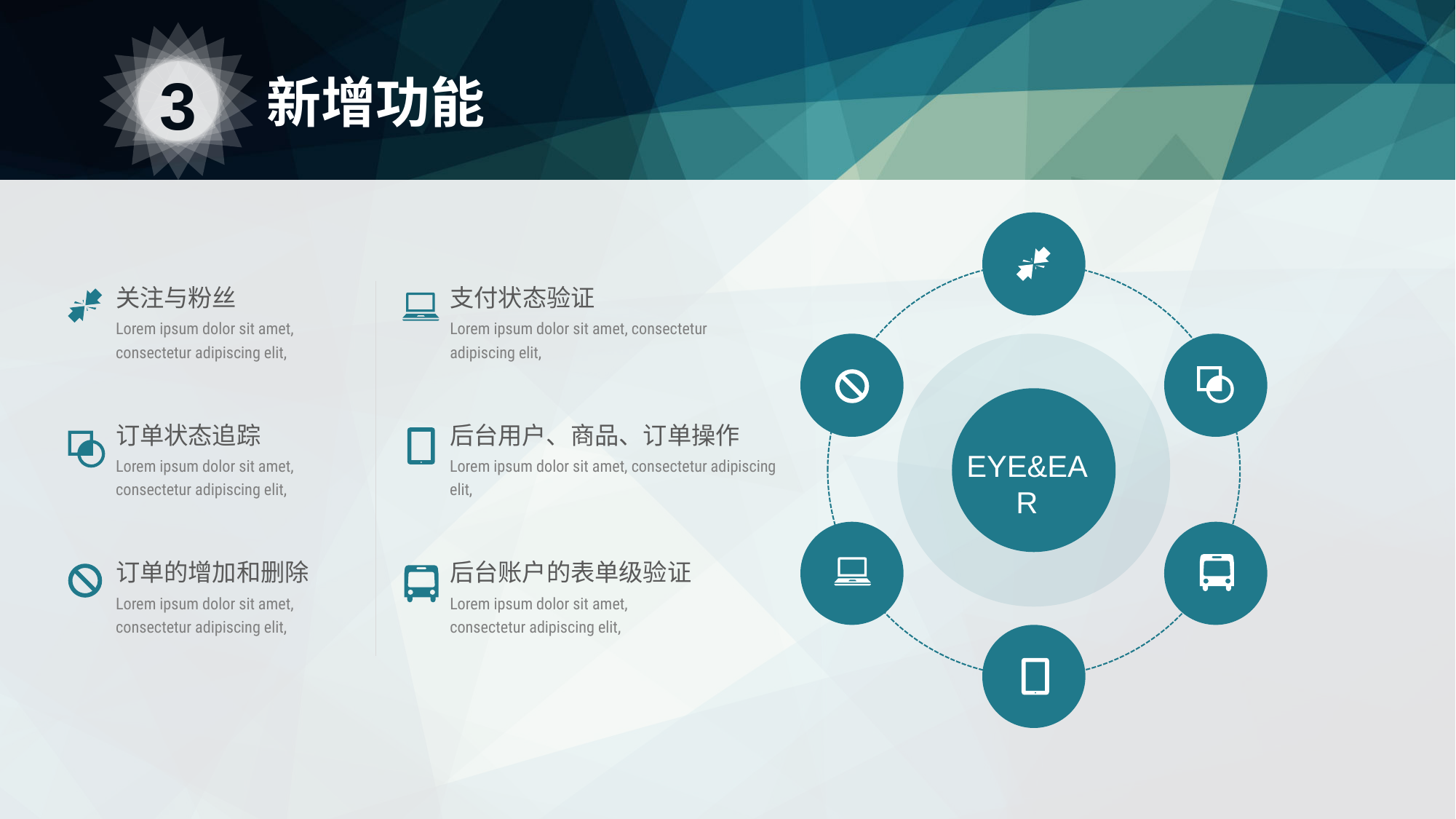

3
新增功能

关注与粉丝
Lorem ipsum dolor sit amet, consectetur adipiscing elit,
支付状态验证
Lorem ipsum dolor sit amet, consectetur adipiscing elit,

订单状态追踪
Lorem ipsum dolor sit amet, consectetur adipiscing elit,
后台用户、商品、订单操作
Lorem ipsum dolor sit amet, consectetur adipiscing elit,

EYE&EAR

后台账户的表单级验证
Lorem ipsum dolor sit amet, consectetur adipiscing elit,
订单的增加和删除
Lorem ipsum dolor sit amet, consectetur adipiscing elit,